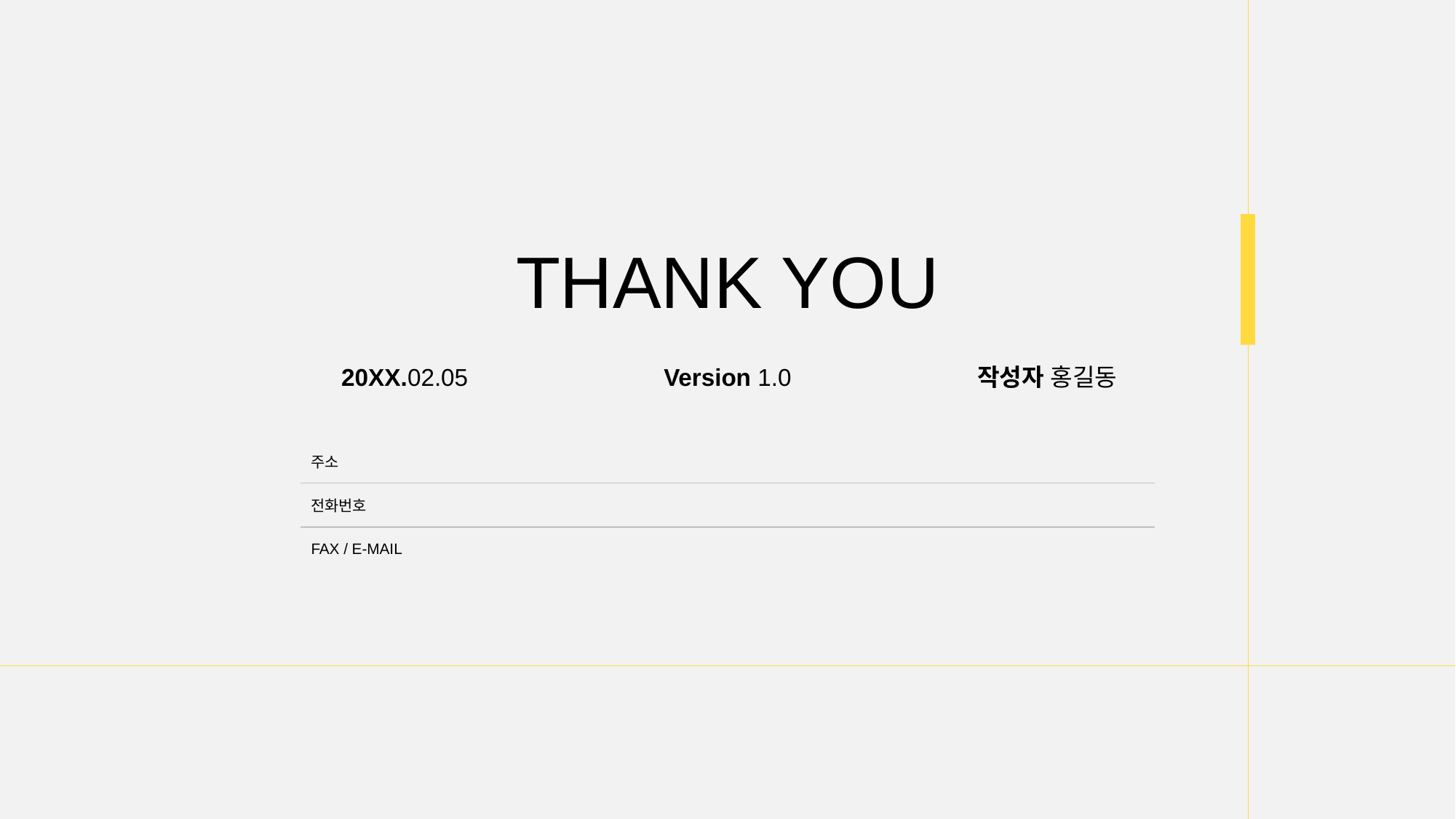

THANK YOU
20XX.02.05
Version 1.0
작성자 홍길동
| 주소 |  |
| --- | --- |
| 전화번호 |  |
| FAX / E-MAIL |  |